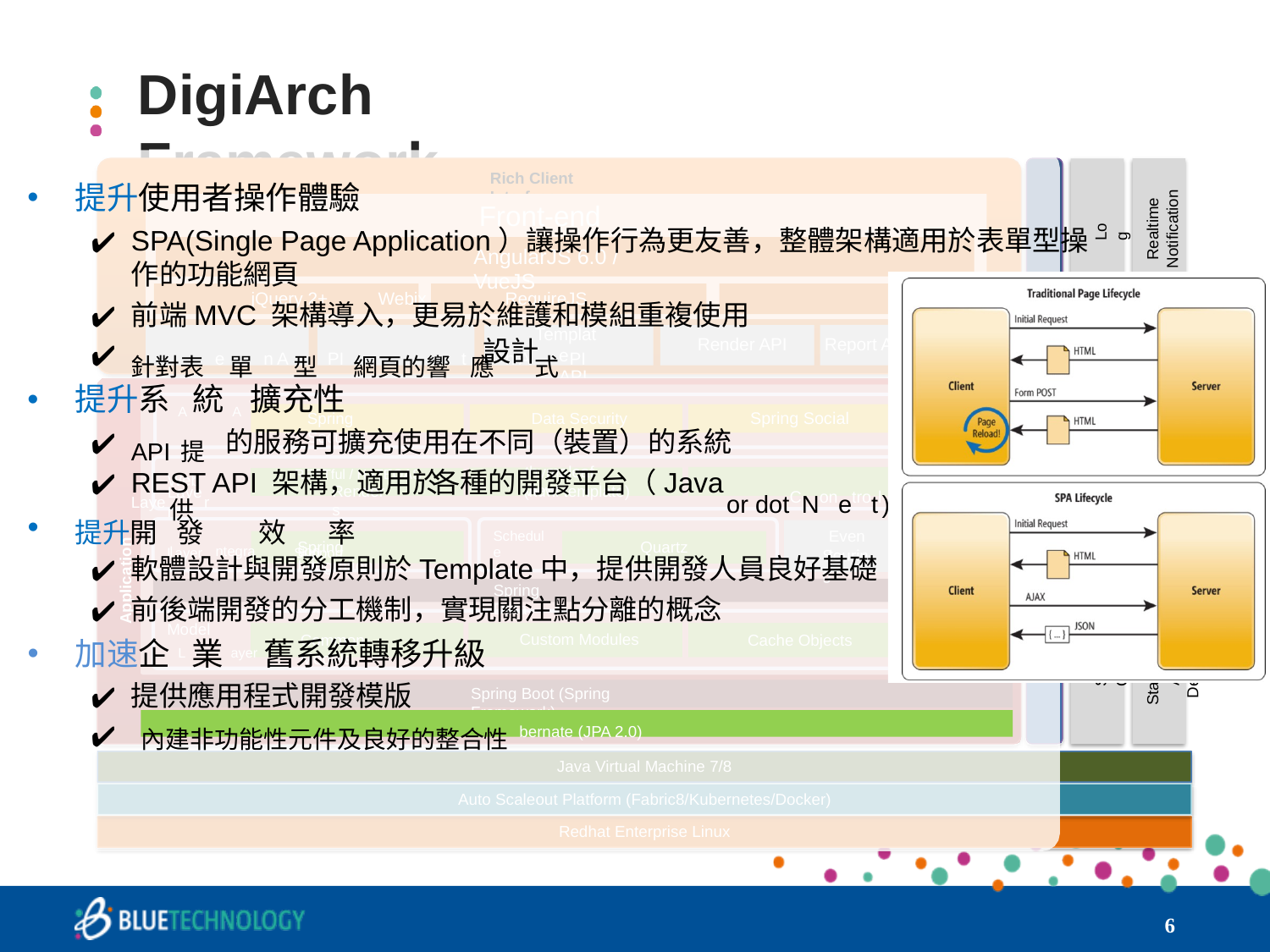

# DigiArch Framework

Rich Client Interface
提升使用者操作體驗

Front-end MVC
Realtime
Notification
Log
SPA(Single Page Application）讓操作行為更友善，整體架構適用於表單型操

AngularJS 6.0 / VueJS
作的功能網頁

jQuery 2+	Webix	RequireJS
前端MVC 架構導入，更易於維護和模組重複使用
✔

Template  API
針對表e單n A型PI 網頁的響t應h A式PI

Render API	Report API
設計
Error
Handling
Cache

提升系A統A 擴充性

Test  Layer
Data Security
Spring Social
Spring Security
API提Laye供r
的服務可擴充使用在不同（裝置）的系統
Event Store

or dotCNonetrotl)lers
thymeleaf view
JUnit
Web	RESTful / HATEOAS
REST API 架構，適用於
各種的開發平台（Java

(html template)
Renders
Layer

•
Compensation
/Retry
提升開I發ntegra效tion 率
Makito
CI

Event
Schedule
Quartz
Spring Integration
Layer	Support
Souring
軟體設計與開發原則於Template中，提供開發人員良好基礎
Application Server

Spring
Test
Spring Data

前後端開發的分工機制，實現關注點分離的概念

Test  Case  Tester

Model

Custom Modules

Common Models
Cache Objects
加速企L業ayer舊系統轉移升級
Standard API
Design
SSO
提供應用程式開發模版

Spring Boot (Spring Framework)
內建非功能性元件及良好的整合性bernate (JPA 2.0)
✔
Java Virtual Machine 7/8
Auto Scaleout Platform (Fabric8/Kubernetes/Docker)
Redhat Enterprise Linux

6